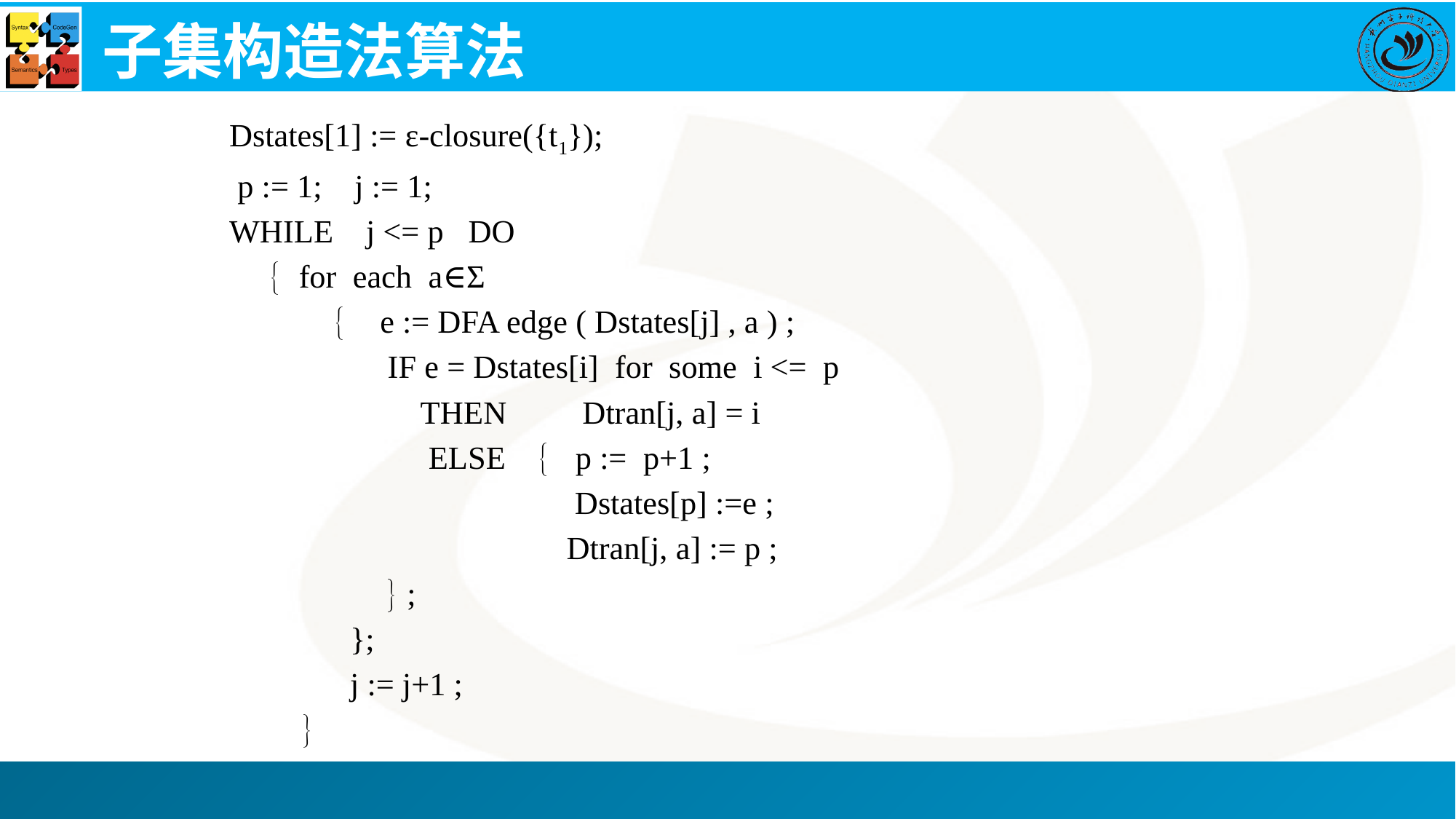

# 子集构造法算法
Dstates[1] := ε-closure({t1});
 p := 1;    j := 1;
WHILE    j <= p   DO
     {  for  each  a∈Σ
       {    e := DFA edge ( Dstates[j] , a ) ;
         IF e = Dstates[i]  for  some  i <=  p
             THEN	Dtran[j, a] = i
              ELSE    {   p :=  p+1 ;
                       Dstates[p] :=e ;
                      Dtran[j, a] := p ;
} ;
};
j := j+1 ;
   }

36